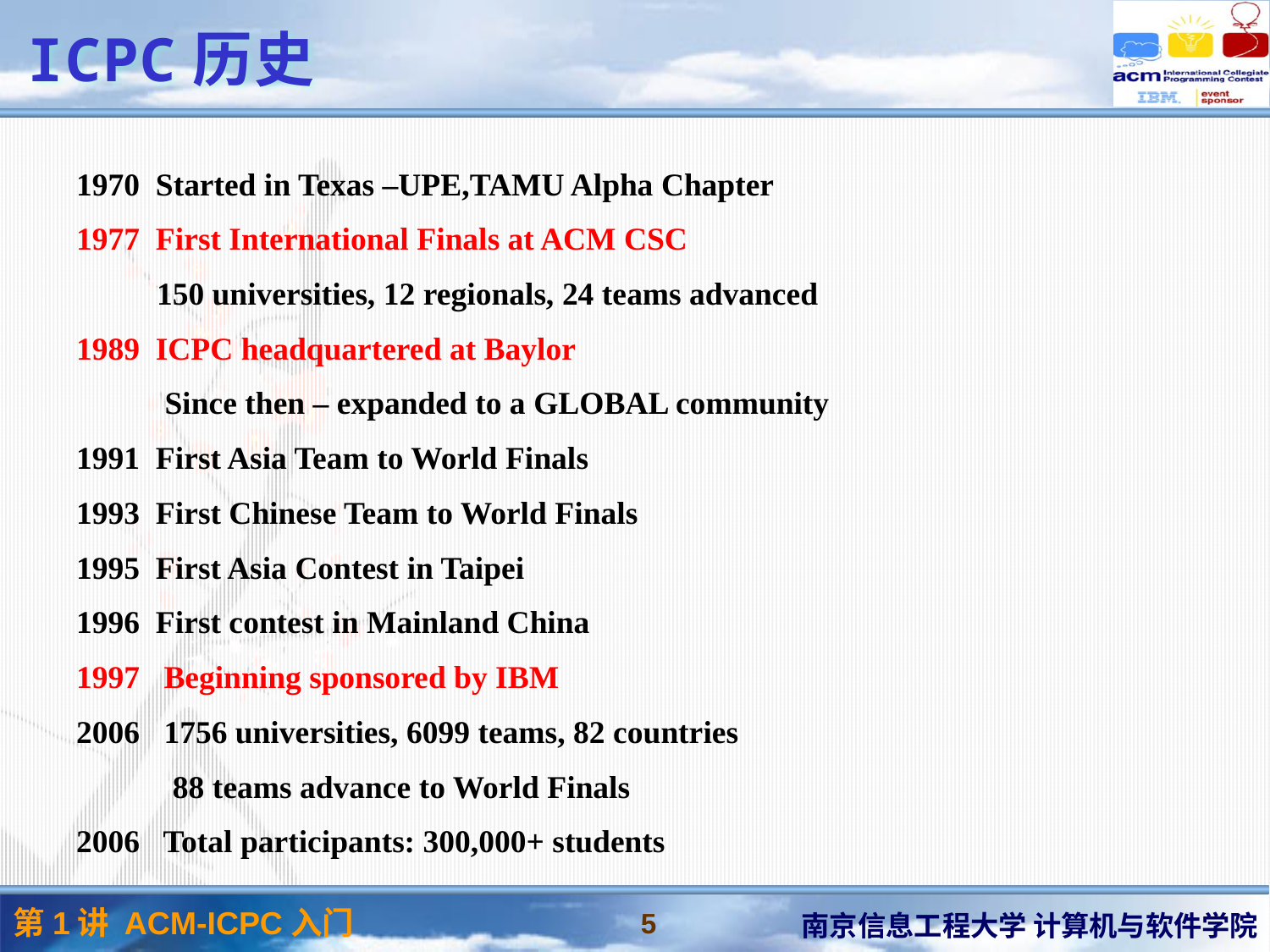

# ICPC历史
1970  Started in Texas –UPE,TAMU Alpha Chapter
1977  First International Finals at ACM CSC
          150 universities, 12 regionals, 24 teams advanced
1989  ICPC headquartered at Baylor
           Since then – expanded to a GLOBAL community
1991  First Asia Team to World Finals
1993  First Chinese Team to World Finals
1995  First Asia Contest in Taipei
1996  First contest in Mainland China
1997   Beginning sponsored by IBM
2006   1756 universities, 6099 teams, 82 countries
            88 teams advance to World Finals
2006   Total participants: 300,000+ students